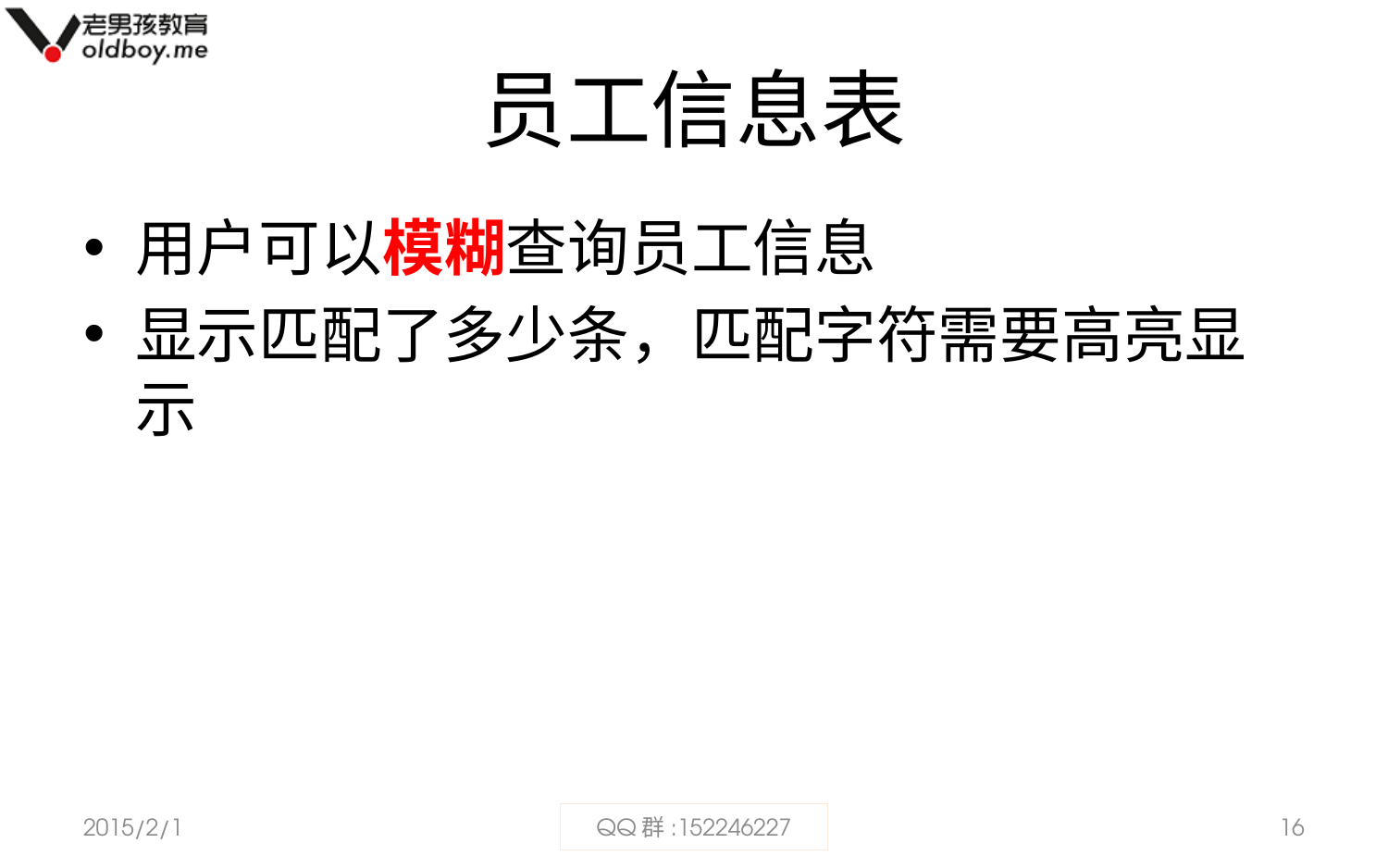

# 员工信息表
用户可以模糊查询员工信息
显示匹配了多少条，匹配字符需要高亮显示
2015/2/1
QQ群:152246227
16